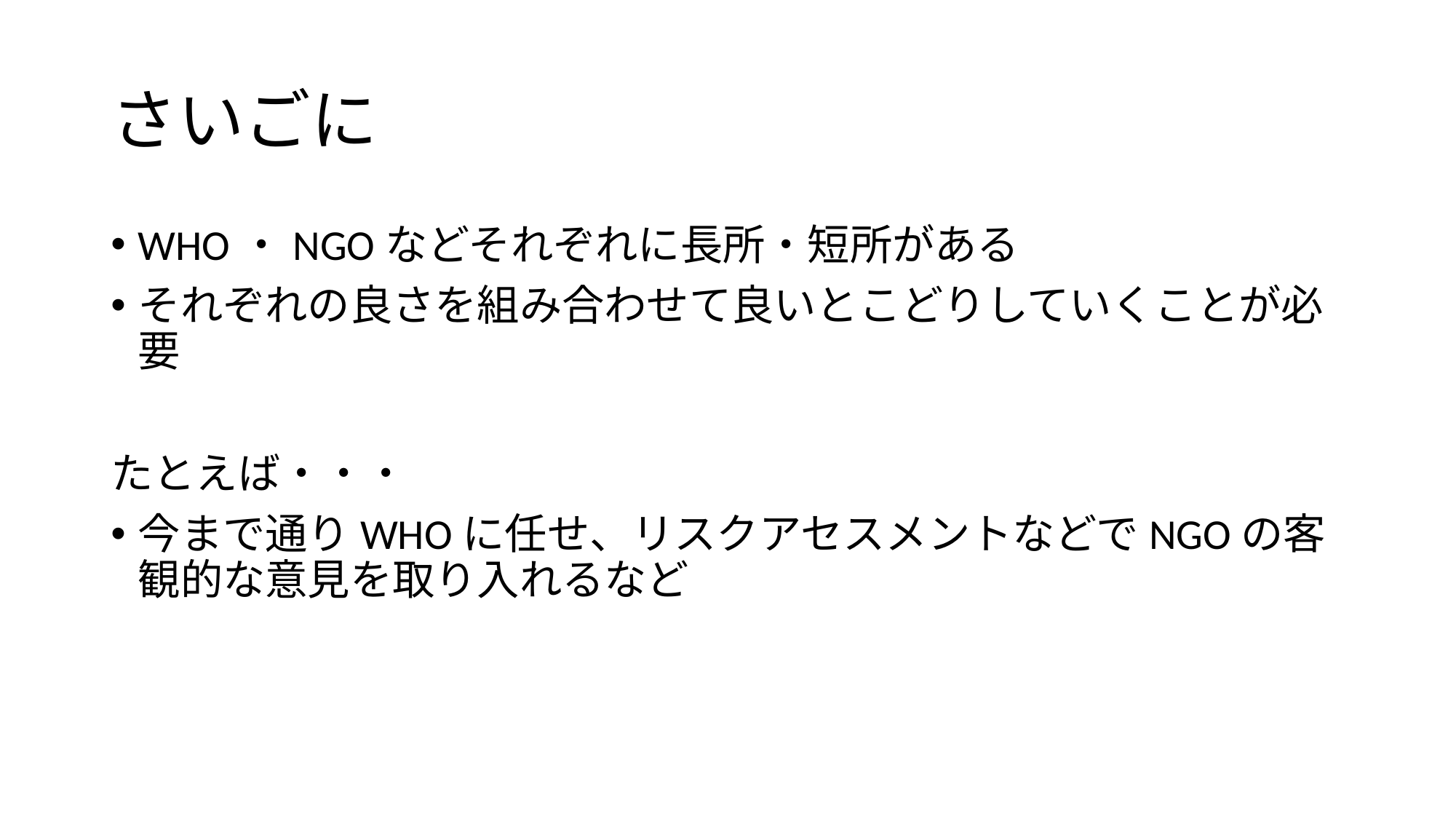

# さいごに
WHO・NGOなどそれぞれに長所・短所がある
それぞれの良さを組み合わせて良いとこどりしていくことが必要

たとえば・・・
今まで通りWHOに任せ、リスクアセスメントなどでNGOの客観的な意見を取り入れるなど